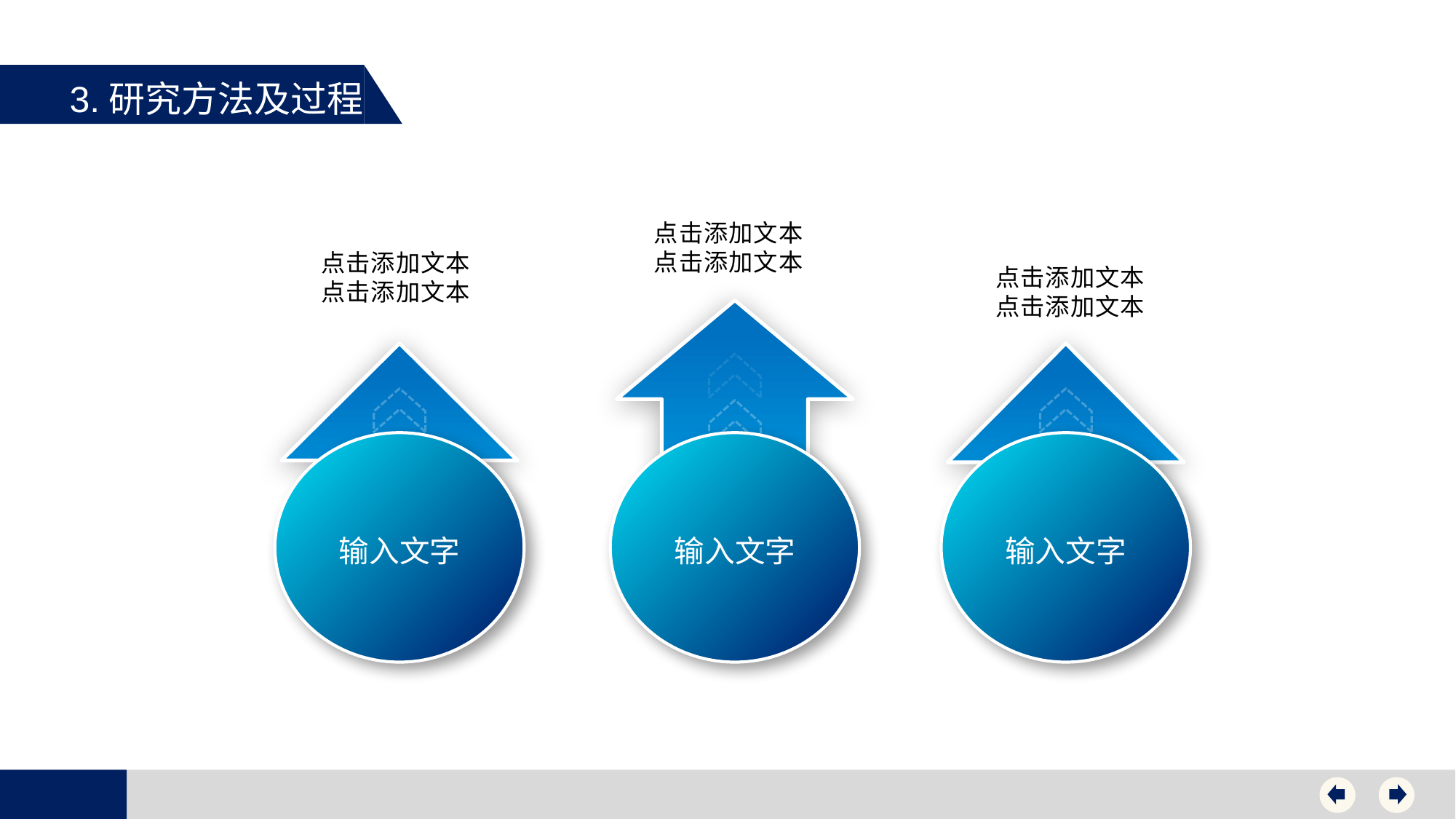

3.研究方法及过程
点击添加文本
点击添加文本
点击添加文本
点击添加文本
点击添加文本
点击添加文本

输入文字
输入文字
输入文字